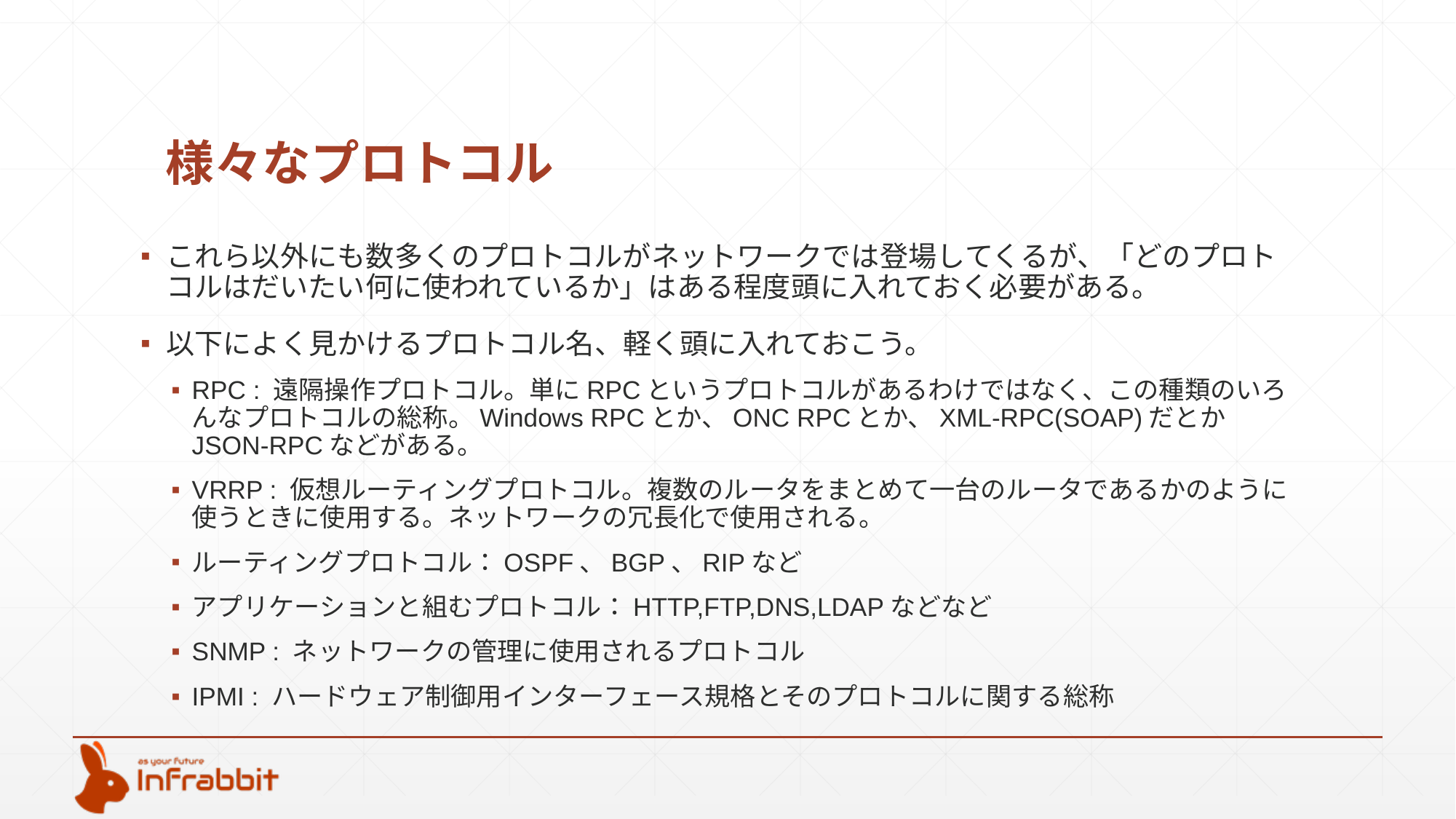

# 様々なプロトコル
これら以外にも数多くのプロトコルがネットワークでは登場してくるが、「どのプロトコルはだいたい何に使われているか」はある程度頭に入れておく必要がある。
以下によく見かけるプロトコル名、軽く頭に入れておこう。
RPC : 遠隔操作プロトコル。単にRPCというプロトコルがあるわけではなく、この種類のいろんなプロトコルの総称。Windows RPCとか、ONC RPCとか、XML-RPC(SOAP)だとかJSON-RPCなどがある。
VRRP : 仮想ルーティングプロトコル。複数のルータをまとめて一台のルータであるかのように使うときに使用する。ネットワークの冗長化で使用される。
ルーティングプロトコル：OSPF、BGP、RIPなど
アプリケーションと組むプロトコル：HTTP,FTP,DNS,LDAPなどなど
SNMP : ネットワークの管理に使用されるプロトコル
IPMI : ハードウェア制御用インターフェース規格とそのプロトコルに関する総称